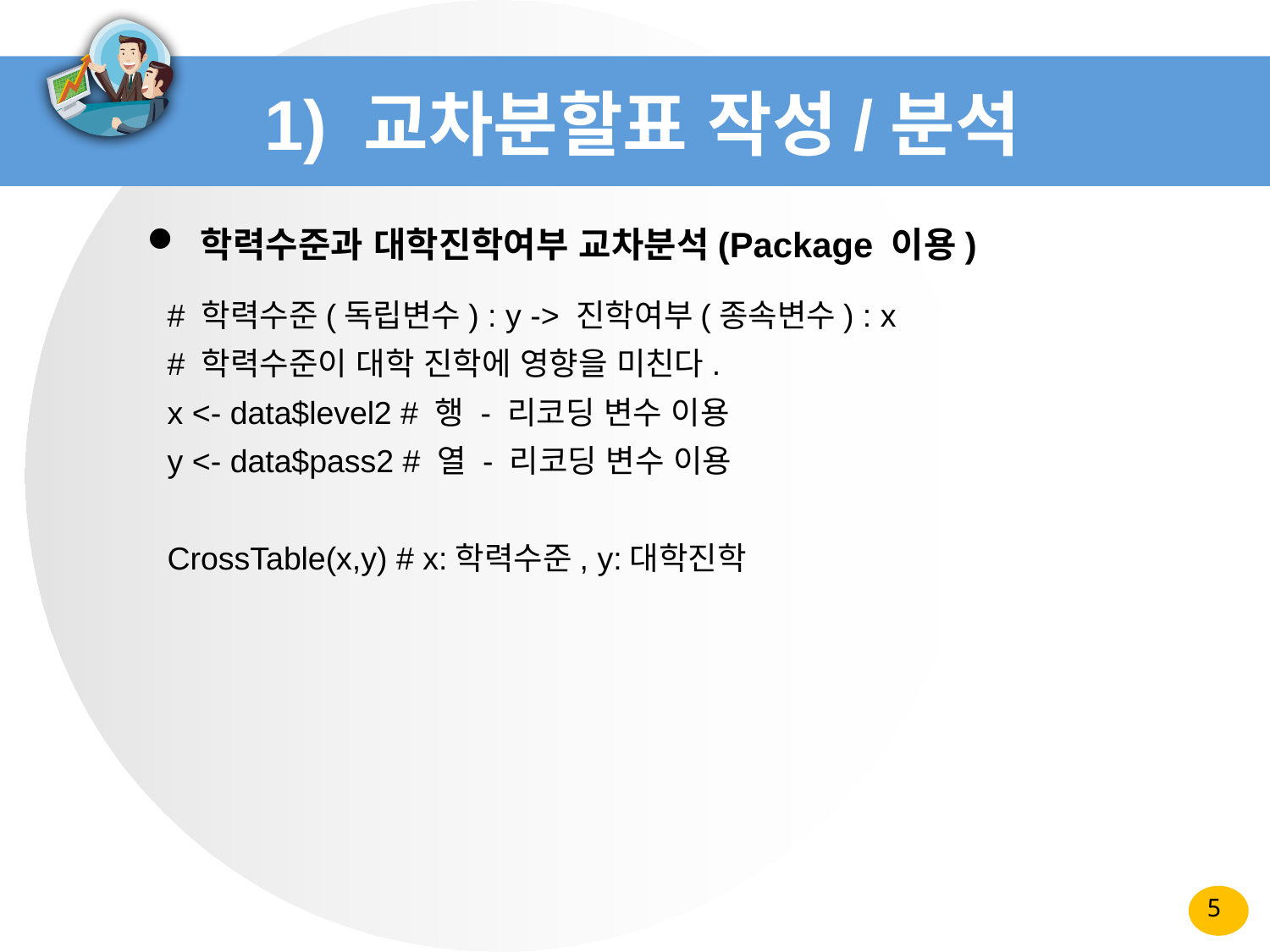

# 1) 교차분할표 작성/분석
 학력수준과 대학진학여부 교차분석(Package 이용)
# 학력수준(독립변수) : y -> 진학여부(종속변수) : x
# 학력수준이 대학 진학에 영향을 미친다.
x <- data$level2 # 행 - 리코딩 변수 이용
y <- data$pass2 # 열 - 리코딩 변수 이용

CrossTable(x,y) # x:학력수준, y:대학진학
5